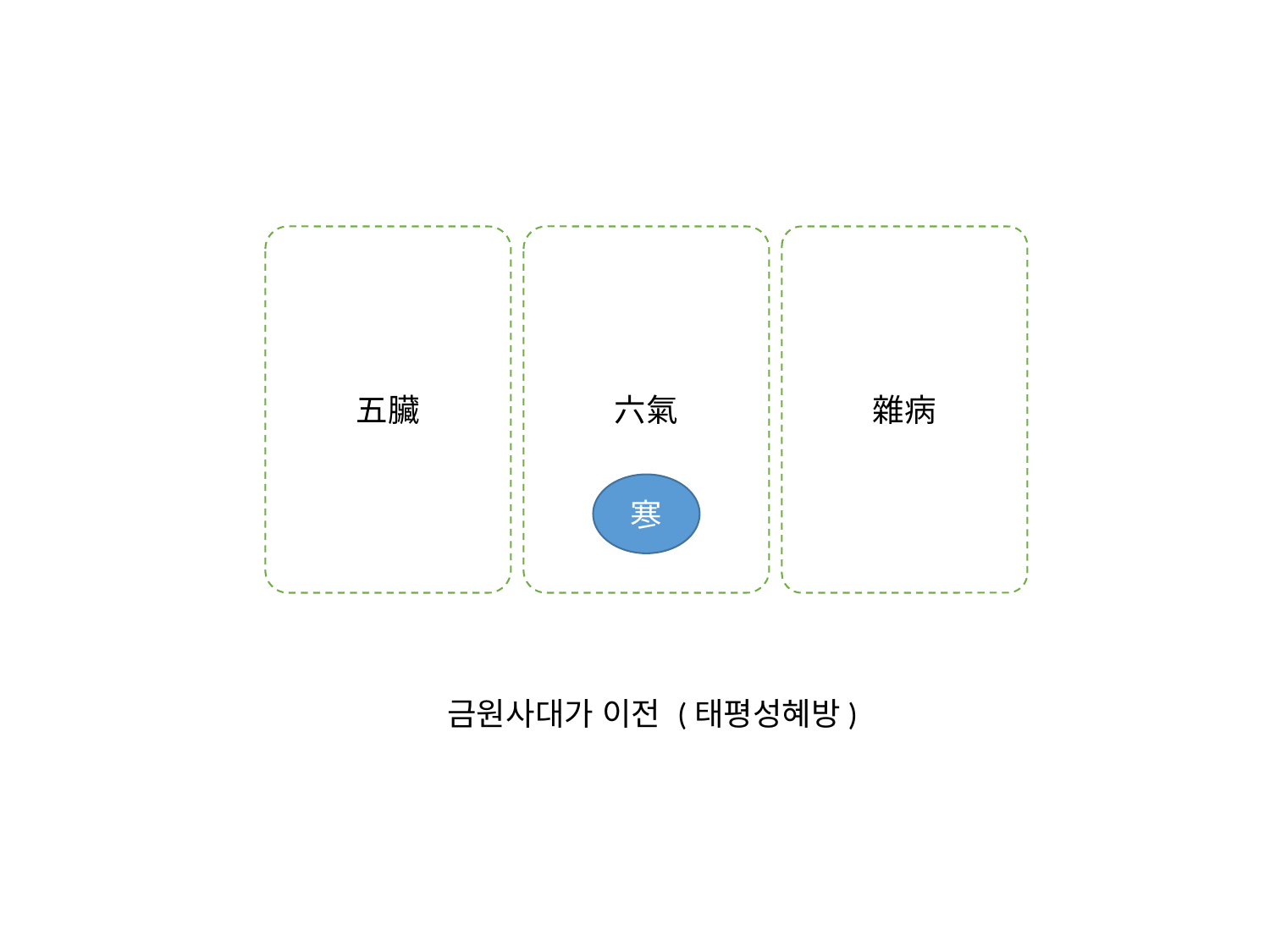

五臟
六氣
雜病
寒
금원사대가 이전 (태평성혜방)